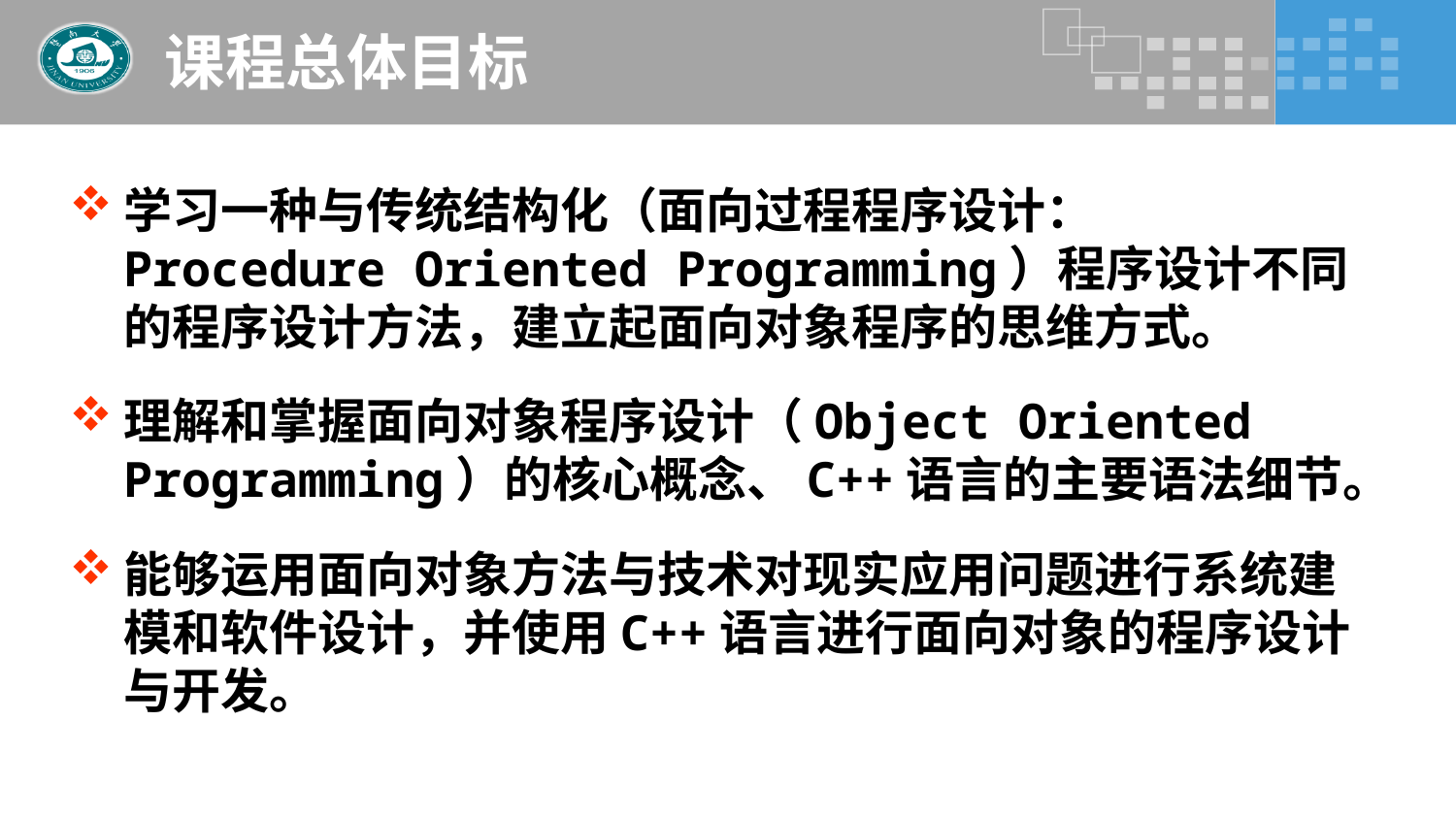

# 课程总体目标
学习一种与传统结构化（面向过程程序设计：Procedure Oriented Programming）程序设计不同的程序设计方法，建立起面向对象程序的思维方式。
理解和掌握面向对象程序设计（Object Oriented Programming）的核心概念、C++语言的主要语法细节。
能够运用面向对象方法与技术对现实应用问题进行系统建模和软件设计，并使用C++语言进行面向对象的程序设计与开发。